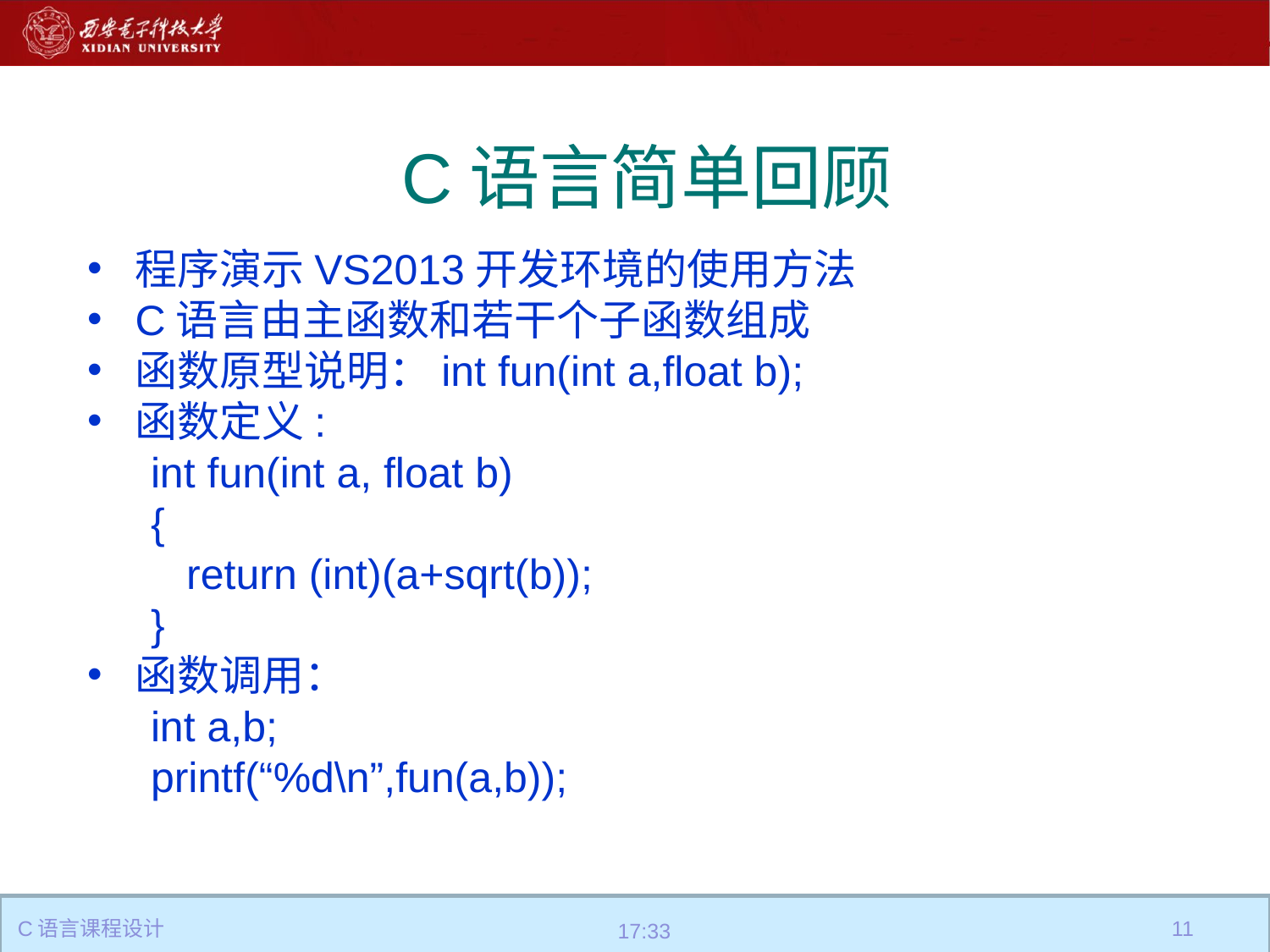

# C语言简单回顾
程序演示VS2013开发环境的使用方法
C语言由主函数和若干个子函数组成
函数原型说明：int fun(int a,float b);
函数定义:
int fun(int a, float b)
{
   return (int)(a+sqrt(b));
}
函数调用：
int a,b;
printf(“%d\n”,fun(a,b));
C语言课程设计
11
17:33